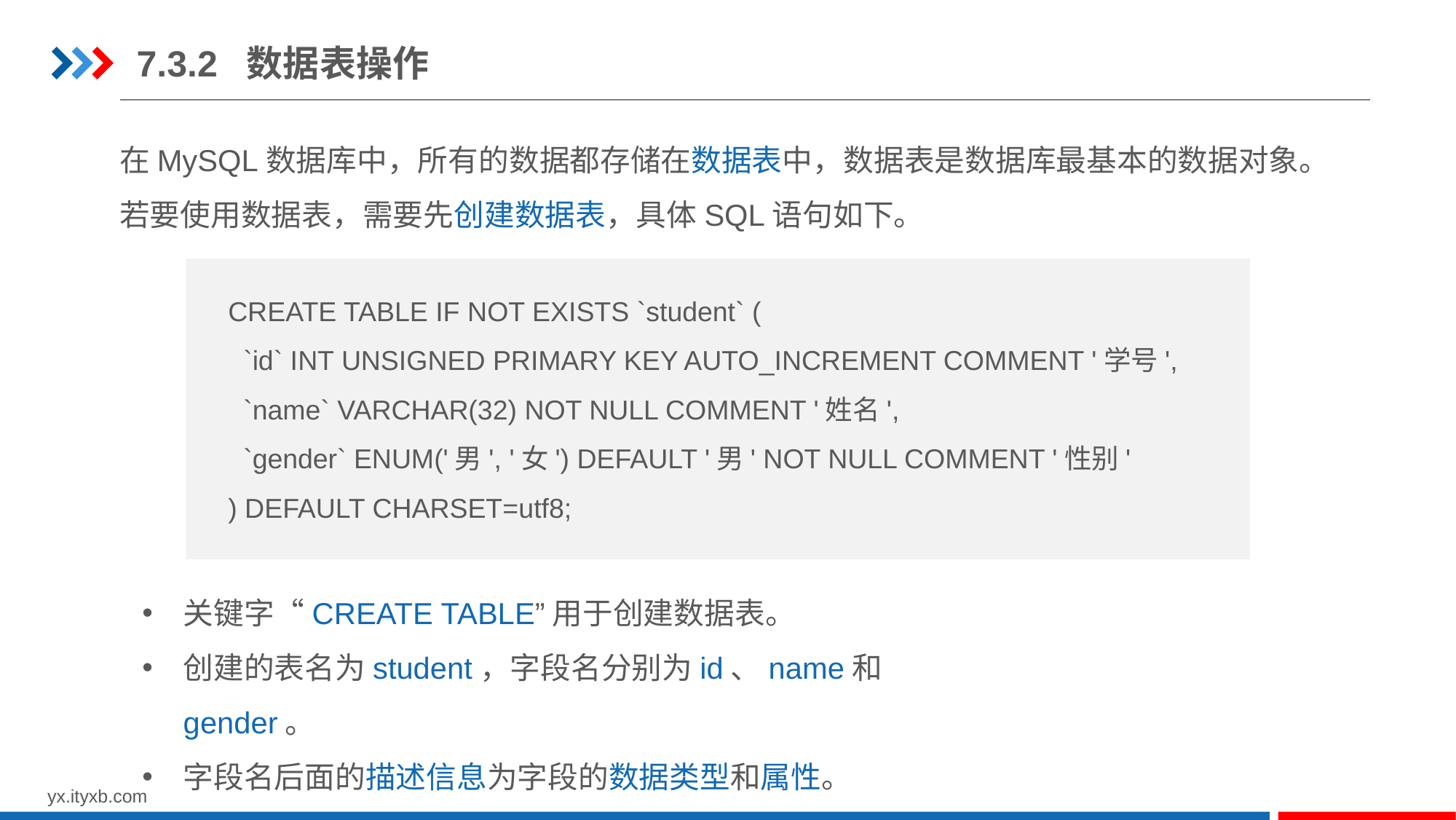

7.3.2  数据表操作
在MySQL数据库中，所有的数据都存储在数据表中，数据表是数据库最基本的数据对象。若要使用数据表，需要先创建数据表，具体SQL语句如下。

CREATE TABLE IF NOT EXISTS `student` (
  `id` INT UNSIGNED PRIMARY KEY AUTO_INCREMENT COMMENT '学号',
  `name` VARCHAR(32) NOT NULL COMMENT '姓名',
  `gender` ENUM('男', '女') DEFAULT '男' NOT NULL COMMENT '性别'
) DEFAULT CHARSET=utf8;
关键字“CREATE TABLE”用于创建数据表。
创建的表名为student，字段名分别为id、name和gender。
字段名后面的描述信息为字段的数据类型和属性。